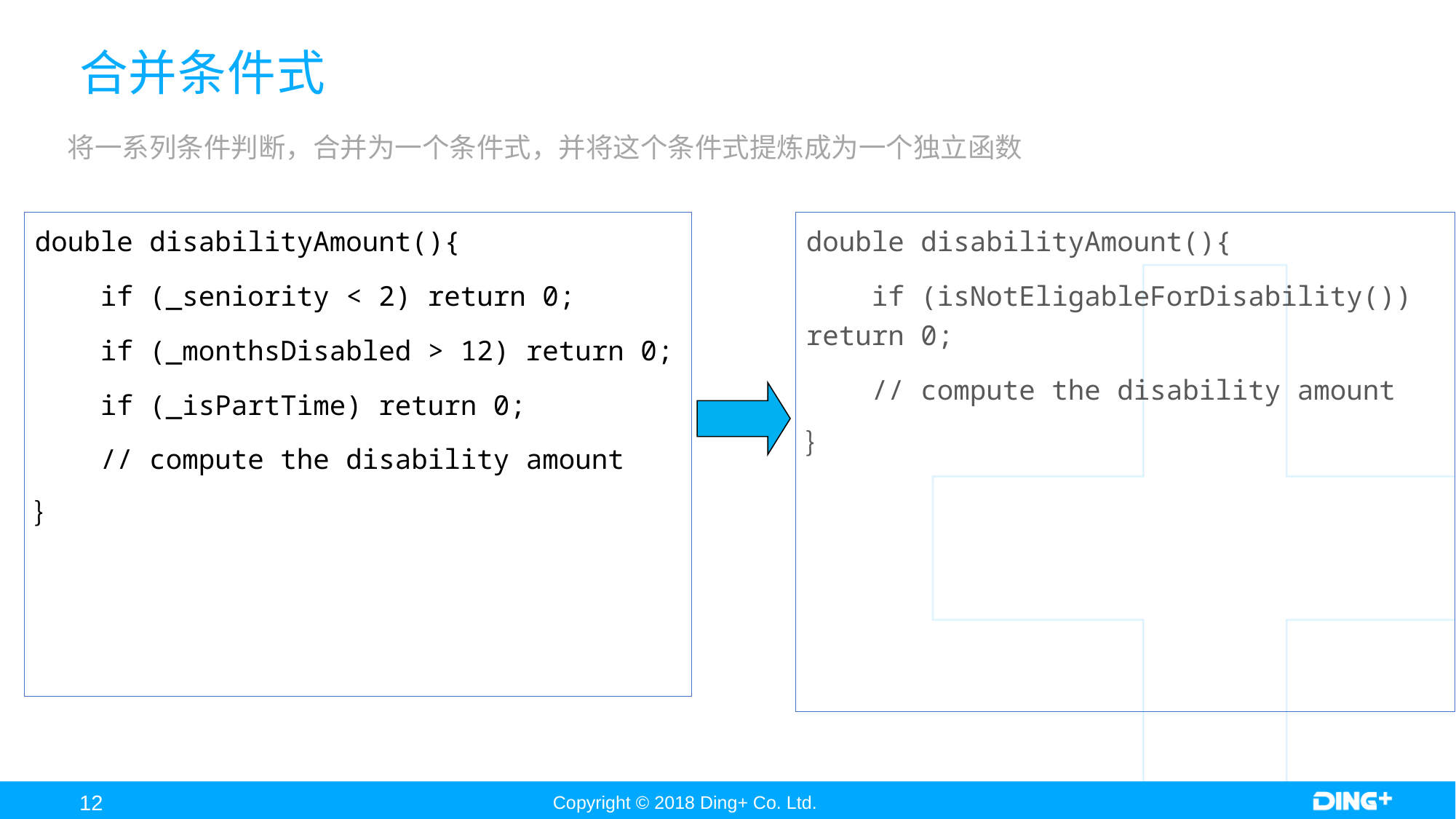

# 合并条件式
将一系列条件判断，合并为一个条件式，并将这个条件式提炼成为一个独立函数
double disabilityAmount(){
    if (_seniority < 2) return 0;
    if (_monthsDisabled > 12) return 0;
    if (_isPartTime) return 0;
    // compute the disability amount
｝
double disabilityAmount(){
    if (isNotEligableForDisability()) return 0;
    // compute the disability amount
｝

12
Copyright © 2018 Ding+ Co. Ltd.